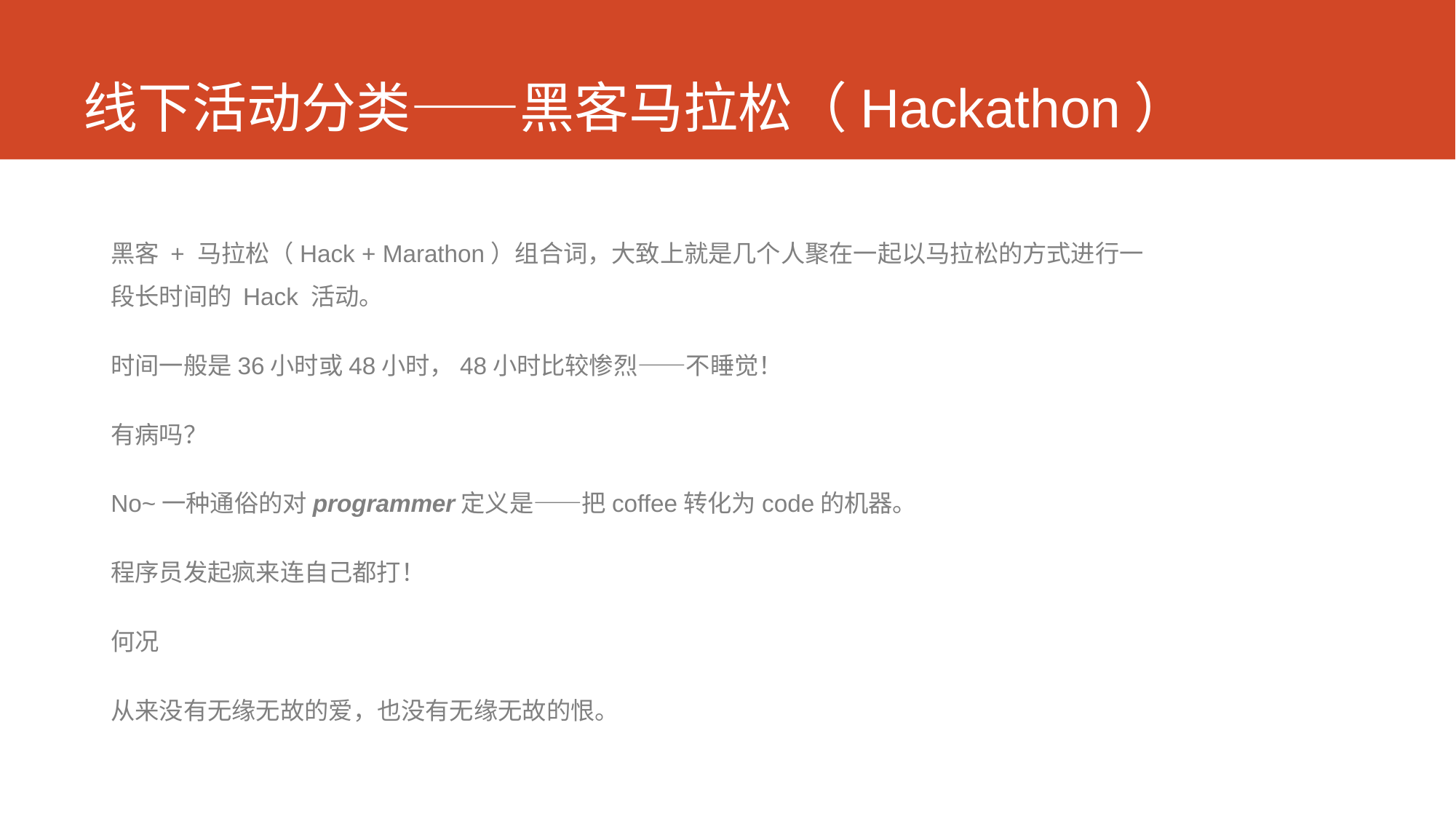

# 线下活动分类——黑客马拉松（Hackathon）
黑客 + 马拉松（Hack + Marathon）组合词，大致上就是几个人聚在一起以马拉松的方式进行一段长时间的 Hack 活动。
时间一般是36小时或48小时，48小时比较惨烈——不睡觉！
有病吗？
No~一种通俗的对programmer定义是——把coffee转化为code的机器。
程序员发起疯来连自己都打！
何况
从来没有无缘无故的爱，也没有无缘无故的恨。